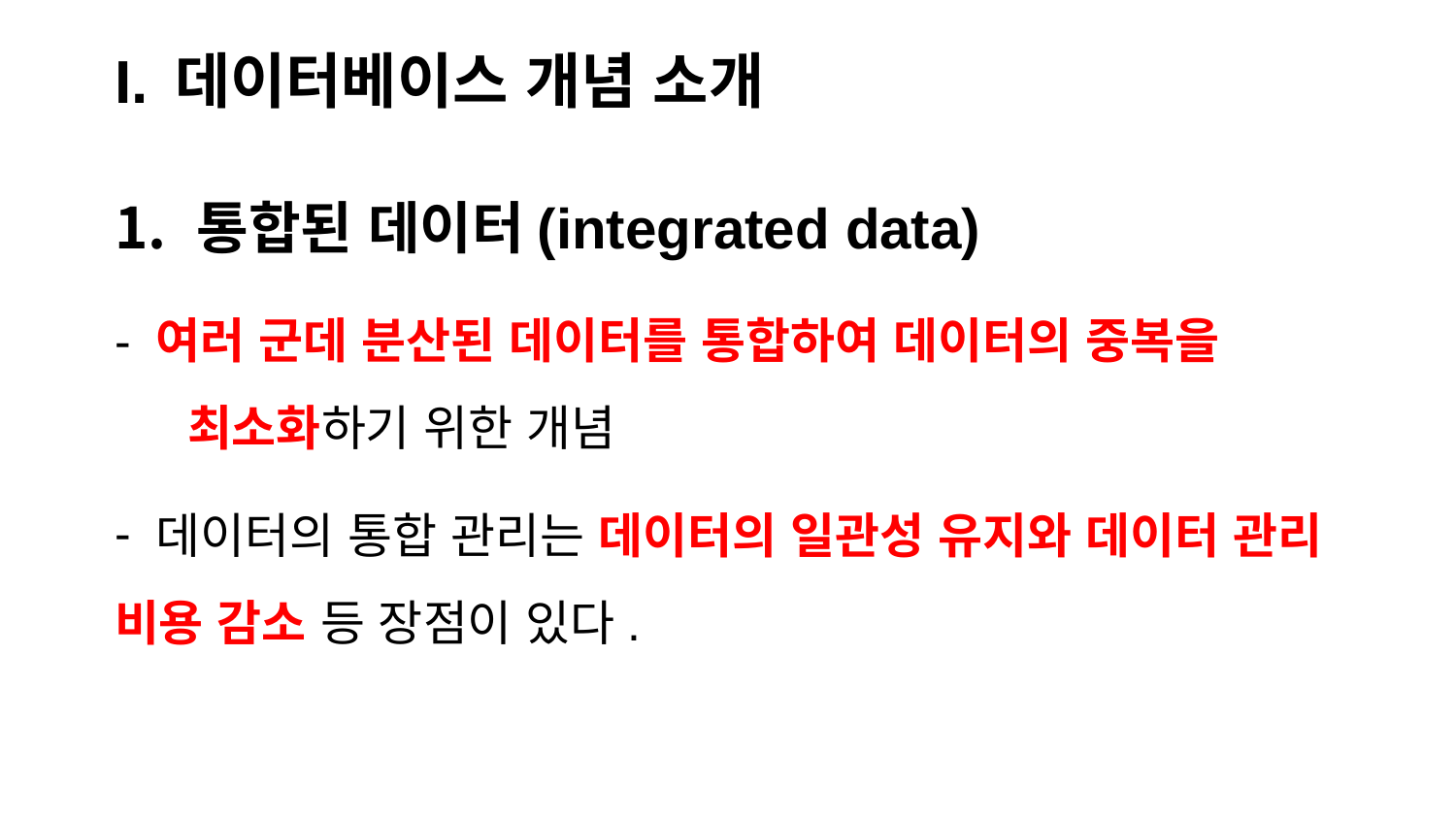

# I. 데이터베이스 개념 소개
통합된 데이터(integrated data)
- 여러 군데 분산된 데이터를 통합하여 데이터의 중복을 최소화하기 위한 개념
 데이터의 통합 관리는 데이터의 일관성 유지와 데이터 관리 비용 감소 등 장점이 있다.